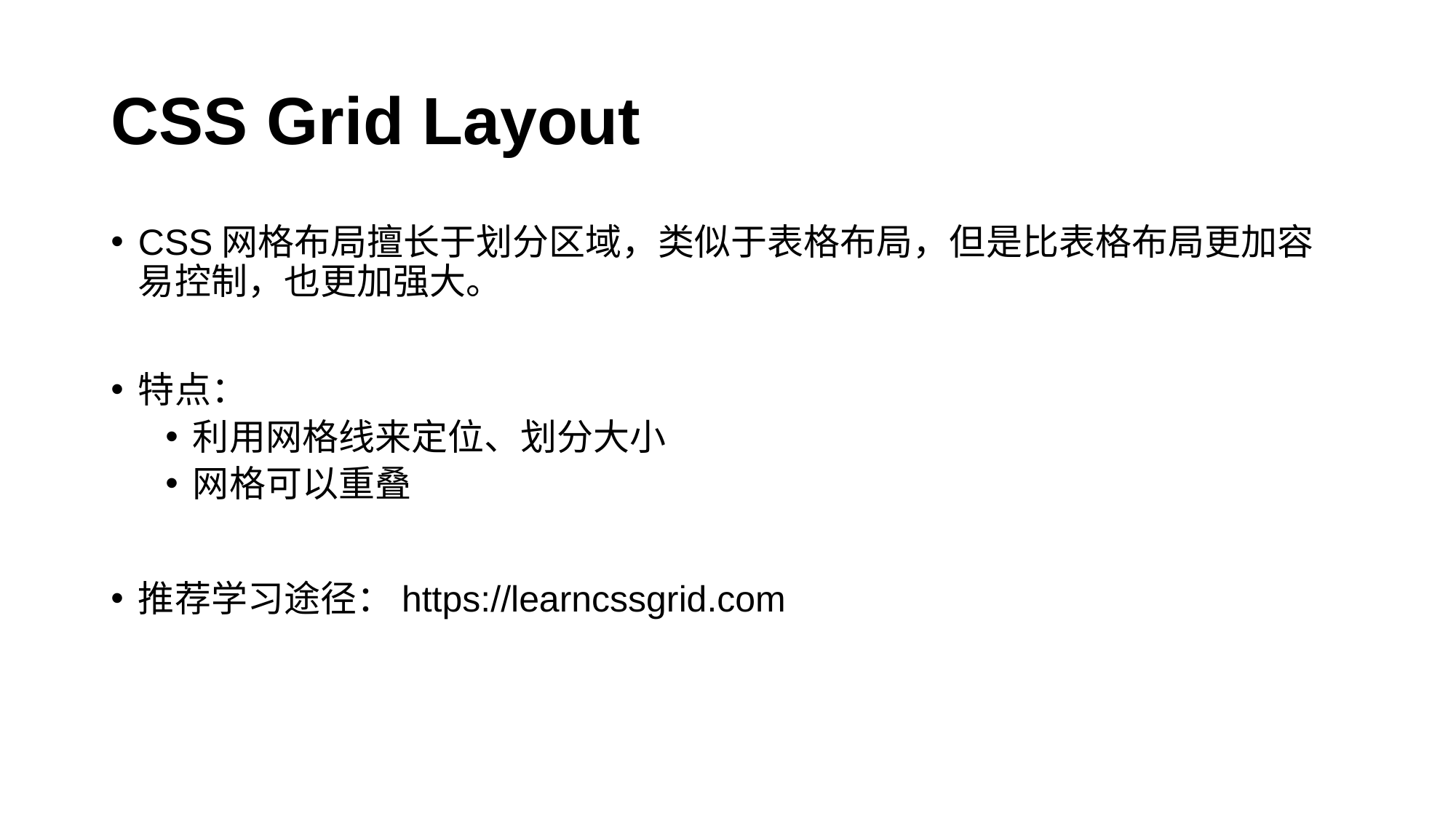

# CSS Grid Layout
CSS网格布局擅长于划分区域，类似于表格布局，但是比表格布局更加容易控制，也更加强大。

特点：
利用网格线来定位、划分大小
网格可以重叠

推荐学习途径：https://learncssgrid.com